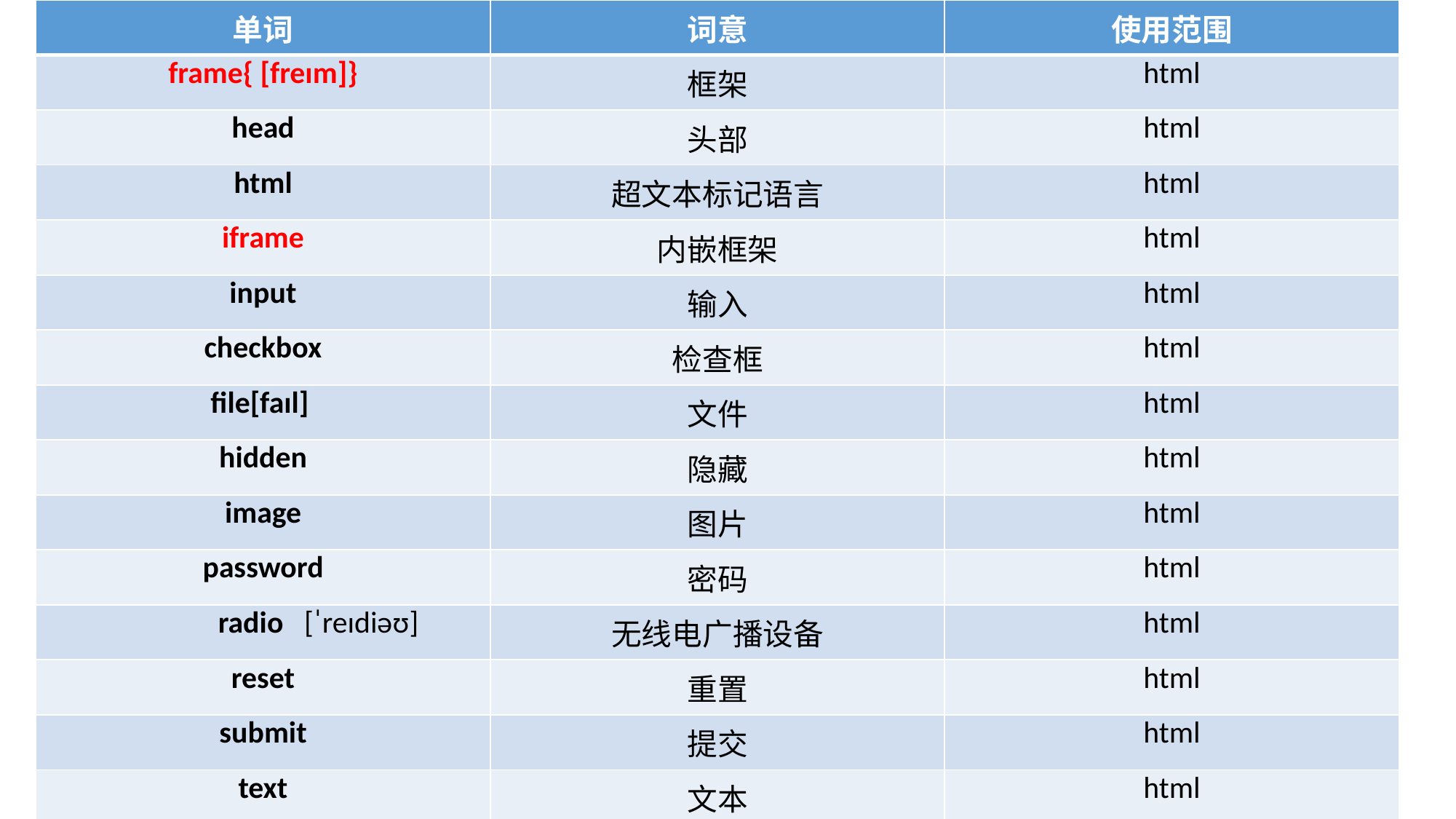

| 单词 | 词意 | 使用范围 |
| --- | --- | --- |
| frame{ [freɪm]} | 框架 | html |
| head | 头部 | html |
| html | 超文本标记语言 | html |
| iframe | 内嵌框架 | html |
| input | 输入 | html |
| checkbox | 检查框 | html |
| file[faɪl] | 文件 | html |
| hidden | 隐藏 | html |
| image | 图片 | html |
| password | 密码 | html |
| radio [ˈreɪdiəʊ] | 无线电广播设备 | html |
| reset | 重置 | html |
| submit | 提交 | html |
| text | 文本 | html |
| label | 标签 | html |
| link | 链接 | html |